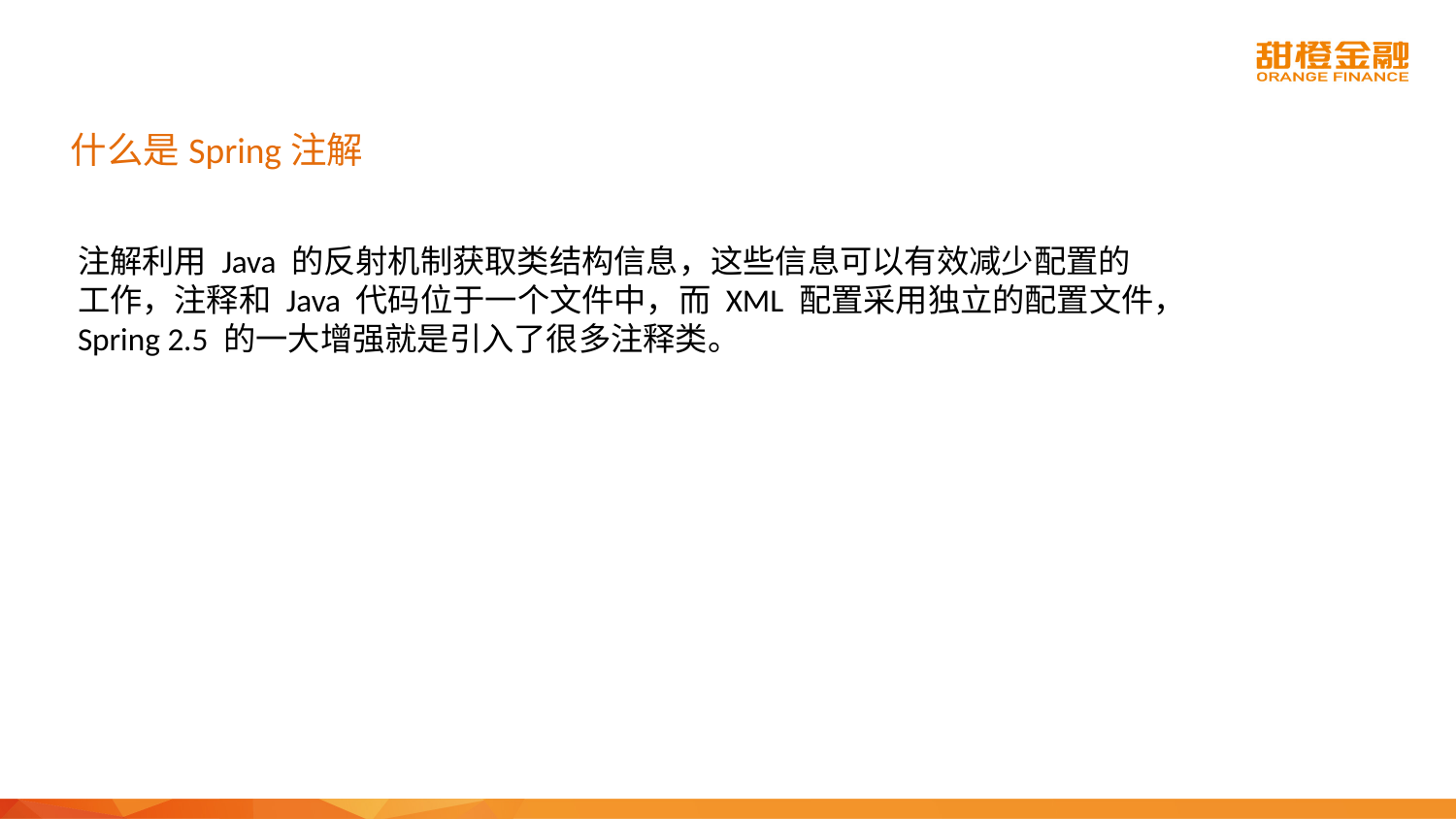

什么是Spring注解

注解利用 Java 的反射机制获取类结构信息，这些信息可以有效减少配置的工作，注释和 Java 代码位于一个文件中，而 XML 配置采用独立的配置文件，Spring 2.5 的一大增强就是引入了很多注释类。